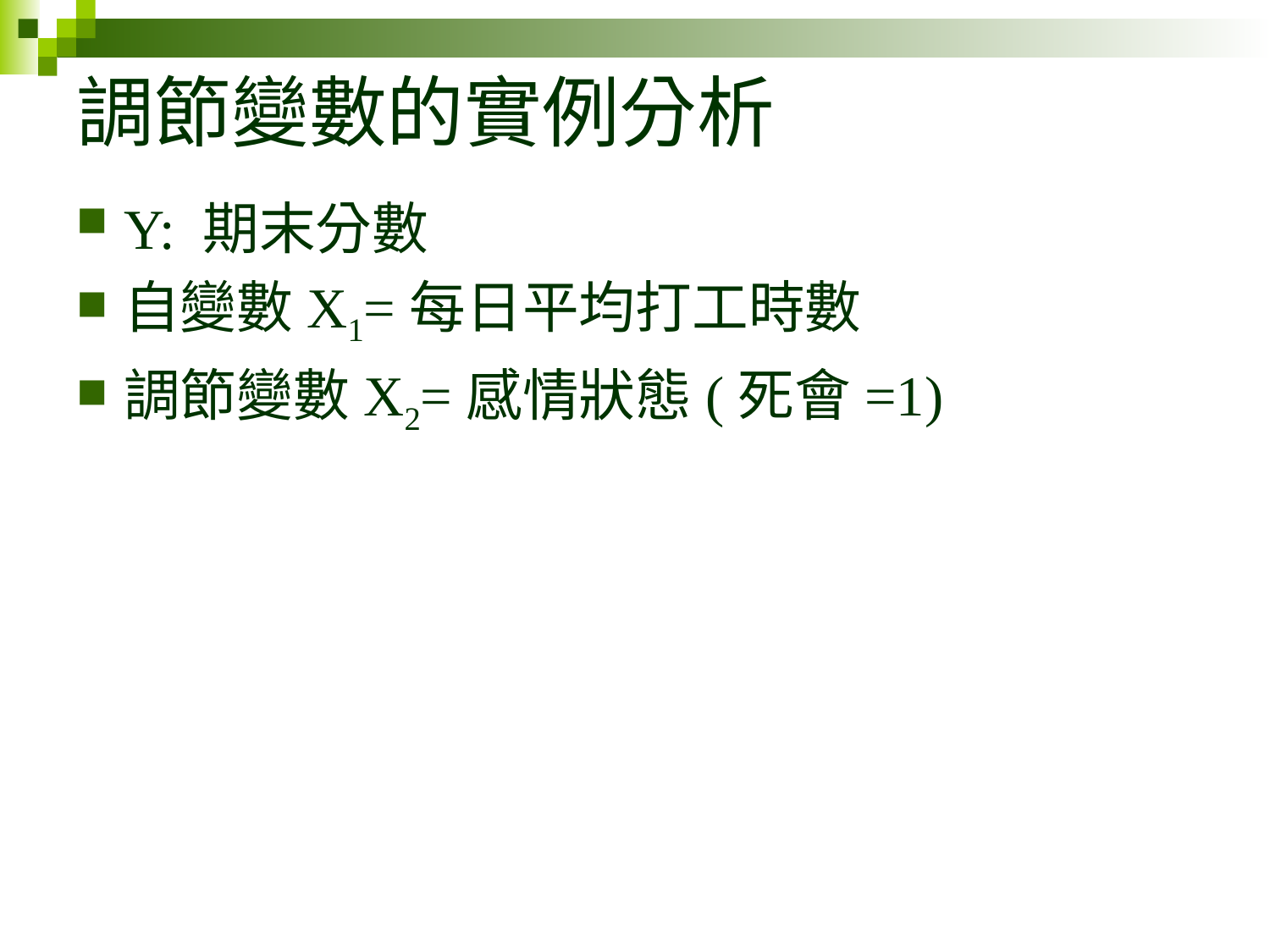

# 調節變數的實例分析
Y: 期末分數
自變數X1=每日平均打工時數
調節變數X2=感情狀態(死會=1)